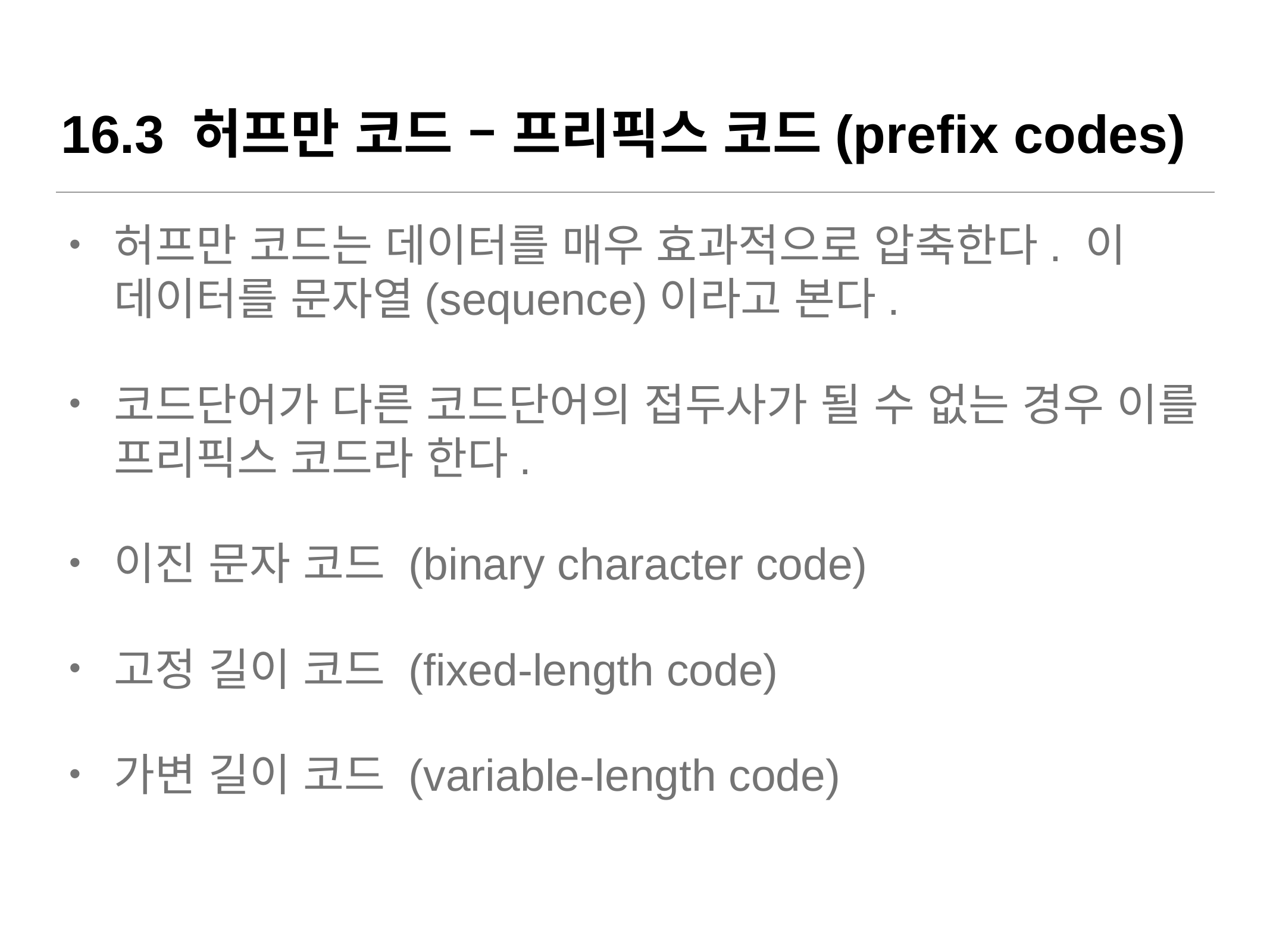

# 16.3 허프만 코드 – 프리픽스 코드(prefix codes)
허프만 코드는 데이터를 매우 효과적으로 압축한다. 이 데이터를 문자열(sequence)이라고 본다.
코드단어가 다른 코드단어의 접두사가 될 수 없는 경우 이를 프리픽스 코드라 한다.
이진 문자 코드 (binary character code)
고정 길이 코드 (fixed-length code)
가변 길이 코드 (variable-length code)